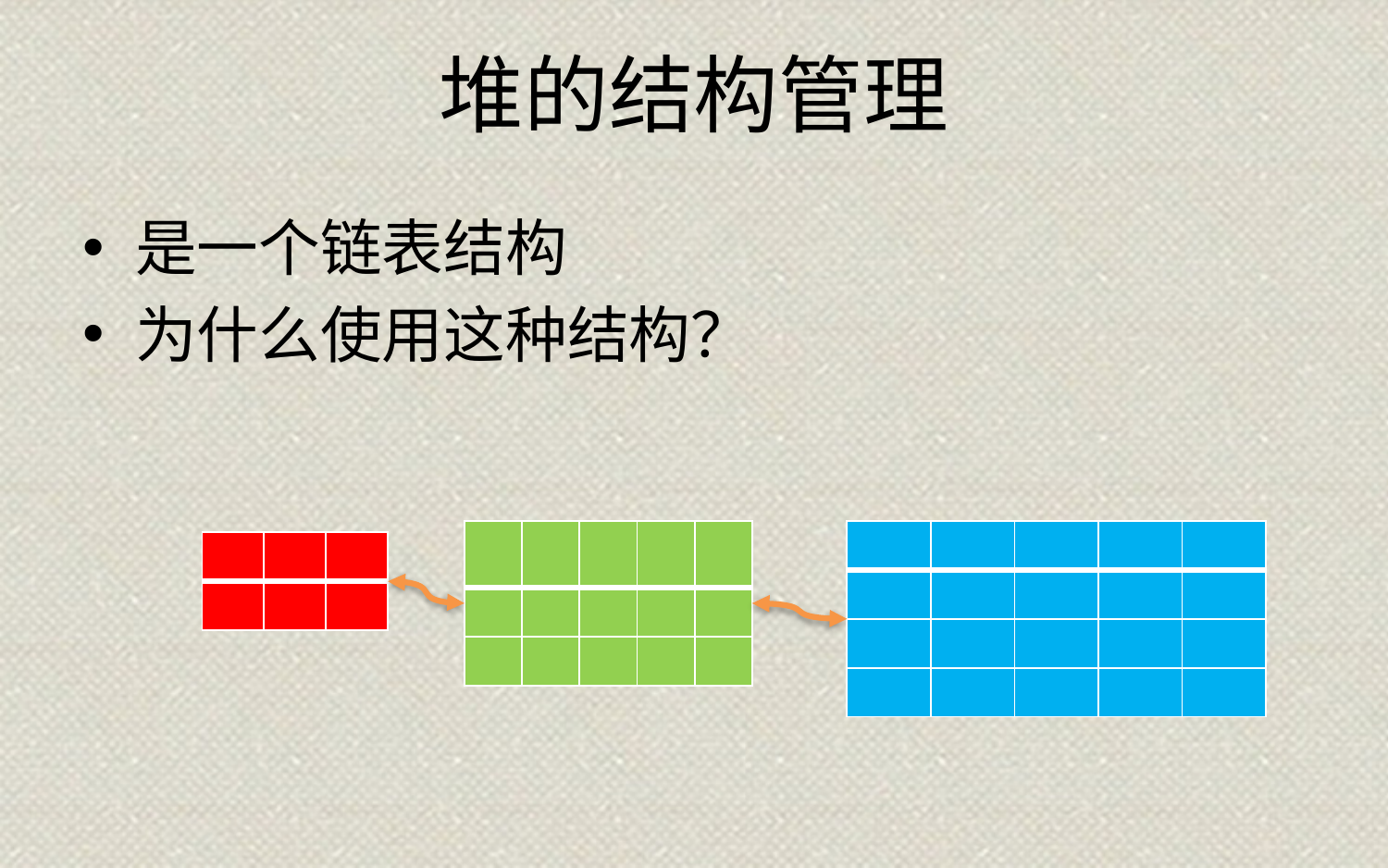

# 堆的结构管理
是一个链表结构
为什么使用这种结构？
|  |  |  |  |  |
| --- | --- | --- | --- | --- |
|  |  |  |  |  |
|  |  |  |  |  |
|  |  |  |  |  |
|  |  |  |  |  |
| --- | --- | --- | --- | --- |
|  |  |  |  |  |
|  |  |  |  |  |
|  |  |  |
| --- | --- | --- |
|  |  |  |